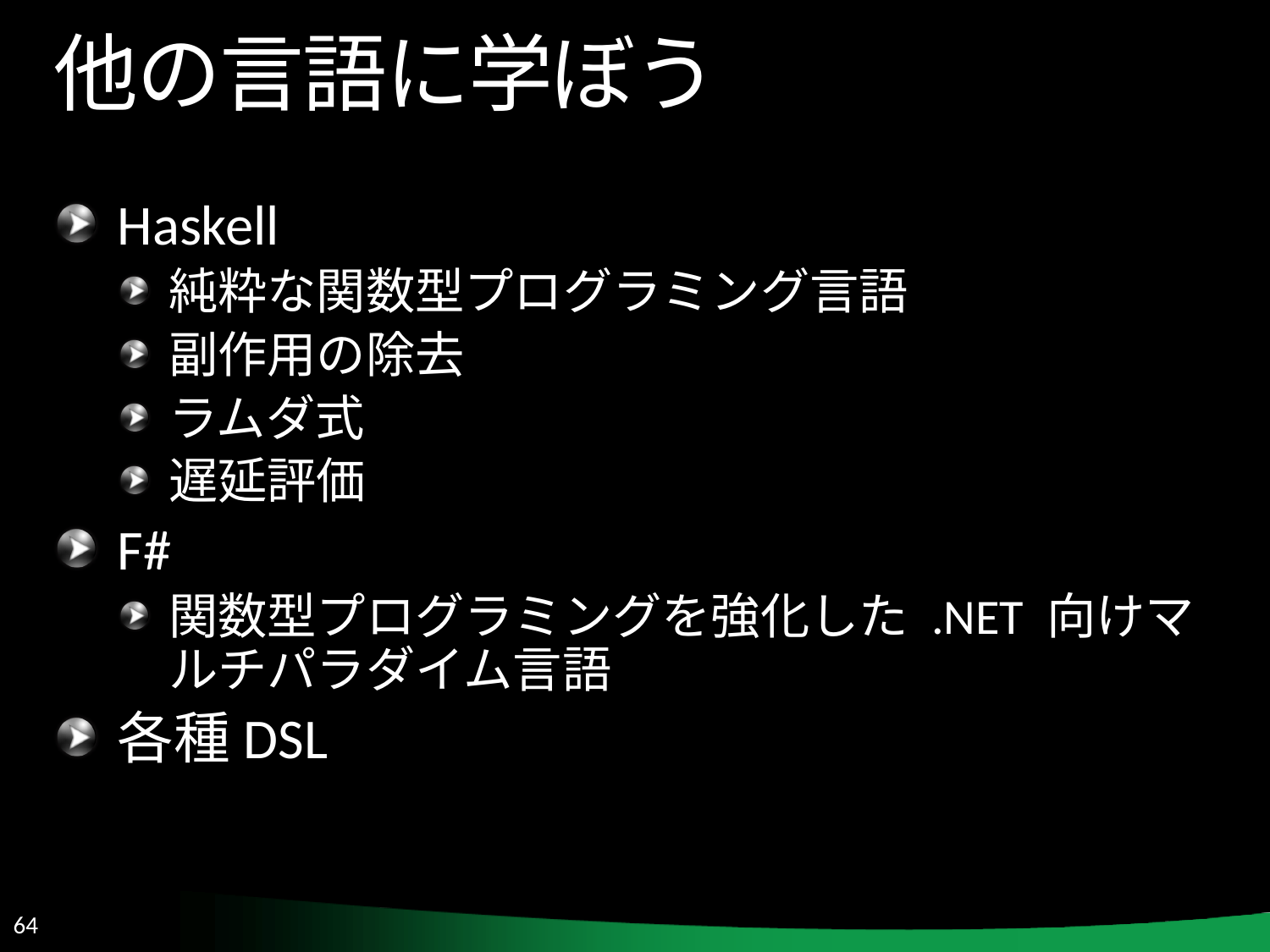

# 他の言語に学ぼう
Haskell
純粋な関数型プログラミング言語
副作用の除去
ラムダ式
遅延評価
F#
関数型プログラミングを強化した .NET 向けマルチパラダイム言語
各種DSL